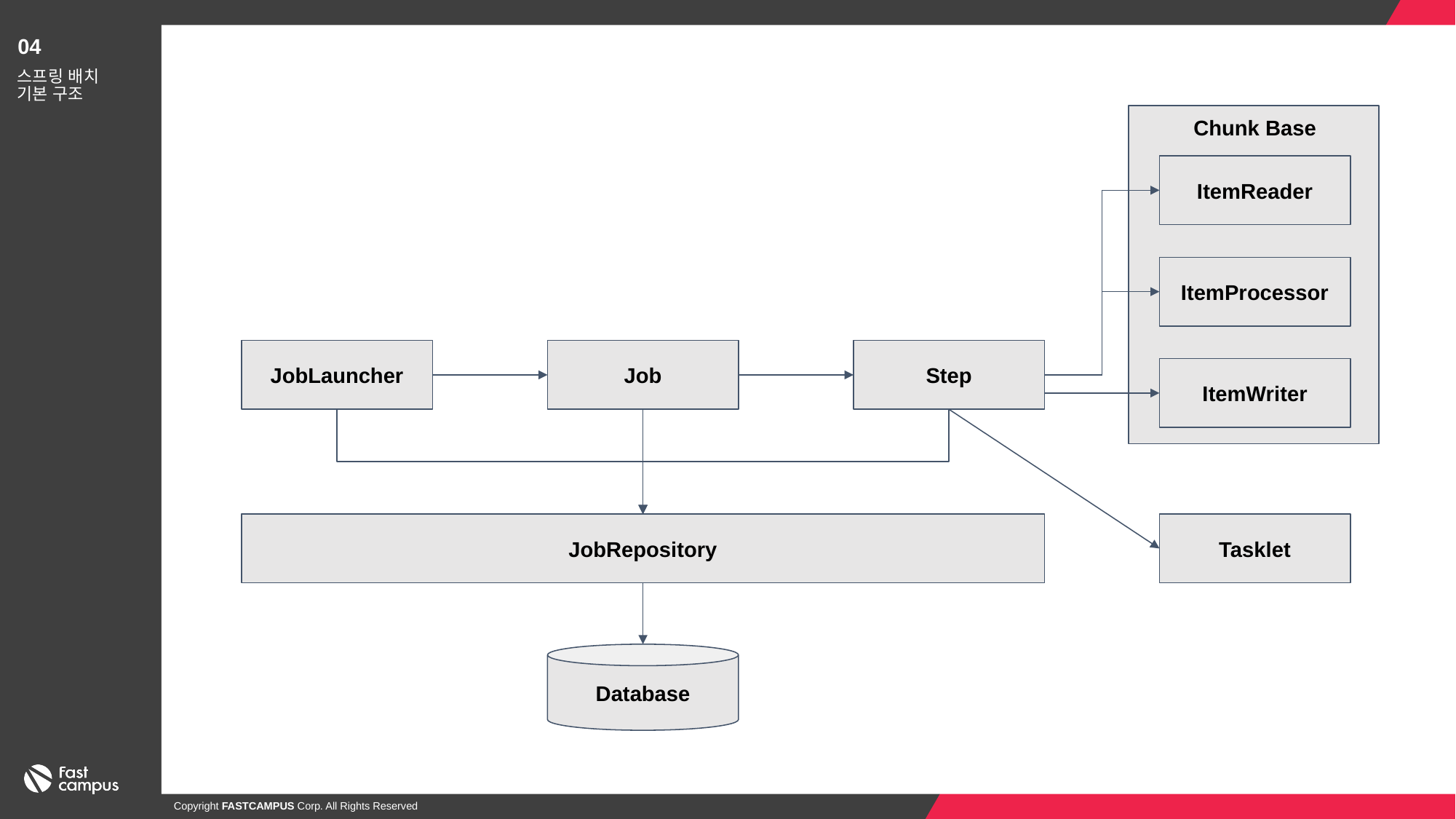

04
스프링 배치
기본 구조
Chunk Base

ItemReader
ItemProcessor
JobLauncher
Job
Step
ItemWriter
JobRepository
Tasklet
Database